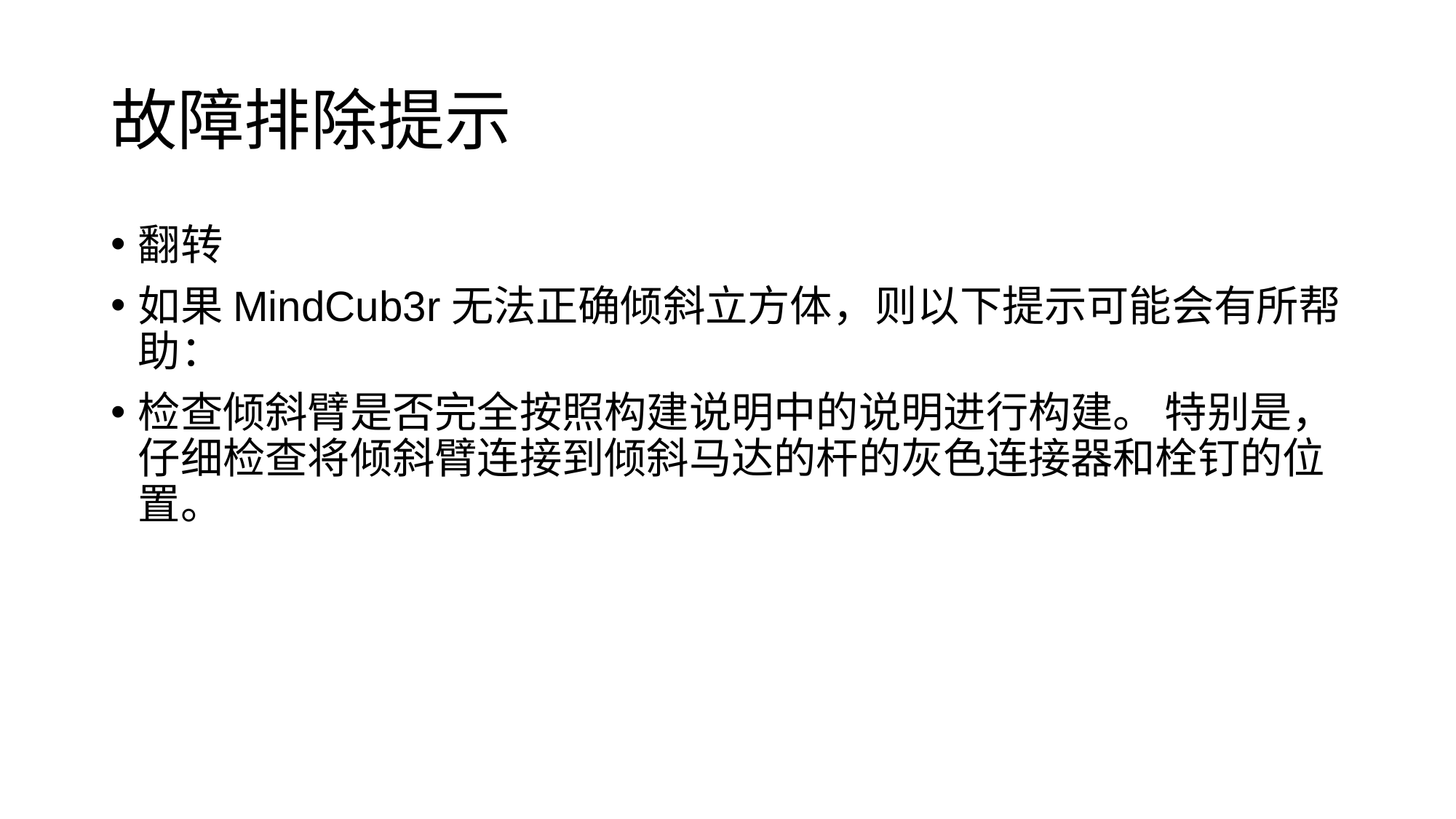

# 故障排除提示
翻转
如果MindCub3r无法正确倾斜立方体，则以下提示可能会有所帮助：
检查倾斜臂是否完全按照构建说明中的说明进行构建。 特别是，仔细检查将倾斜臂连接到倾斜马达的杆的灰色连接器和栓钉的位置。